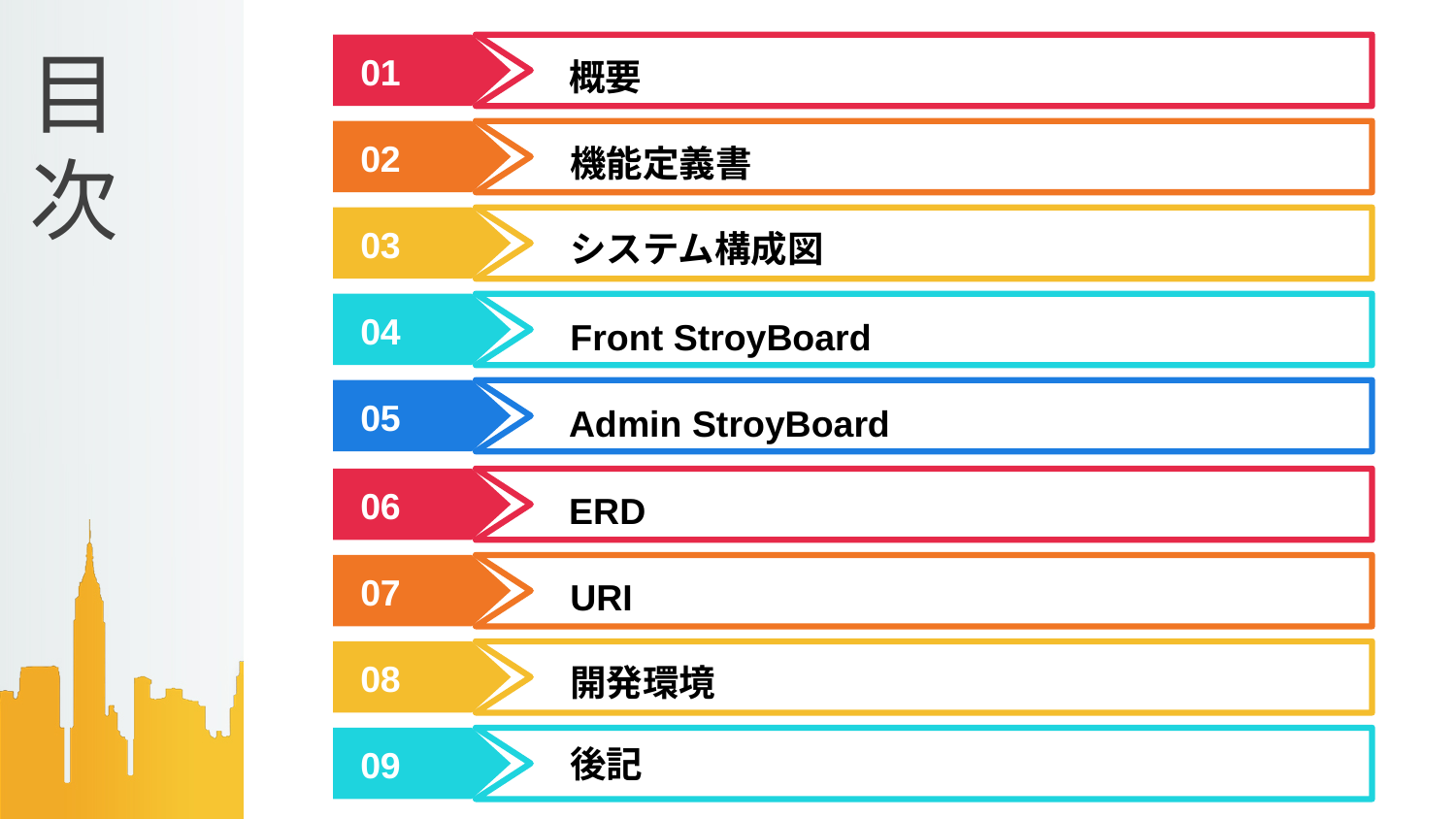

概要
01

機能定義書
02

システム構成図
03

Front StroyBoard
04

Admin StroyBoard
05

ERD
06

URI
07

開発環境
08

後記
09
# 目次